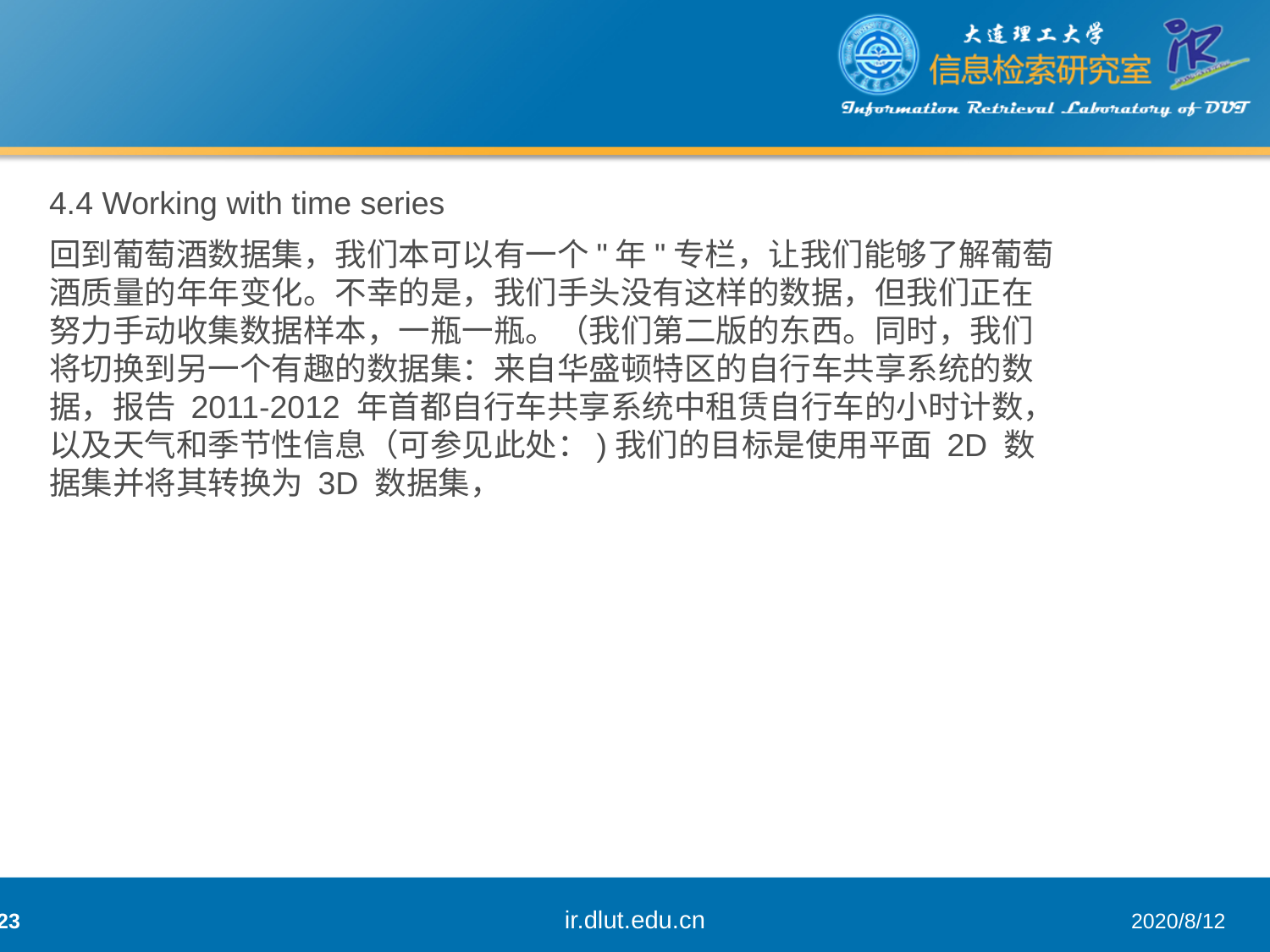

4.4 Working with time series
回到葡萄酒数据集，我们本可以有一个"年"专栏，让我们能够了解葡萄酒质量的年年变化。不幸的是，我们手头没有这样的数据，但我们正在努力手动收集数据样本，一瓶一瓶。（我们第二版的东西。同时，我们将切换到另一个有趣的数据集：来自华盛顿特区的自行车共享系统的数据，报告 2011-2012 年首都自行车共享系统中租赁自行车的小时计数，以及天气和季节性信息（可参见此处：)我们的目标是使用平面 2D 数据集并将其转换为 3D 数据集，